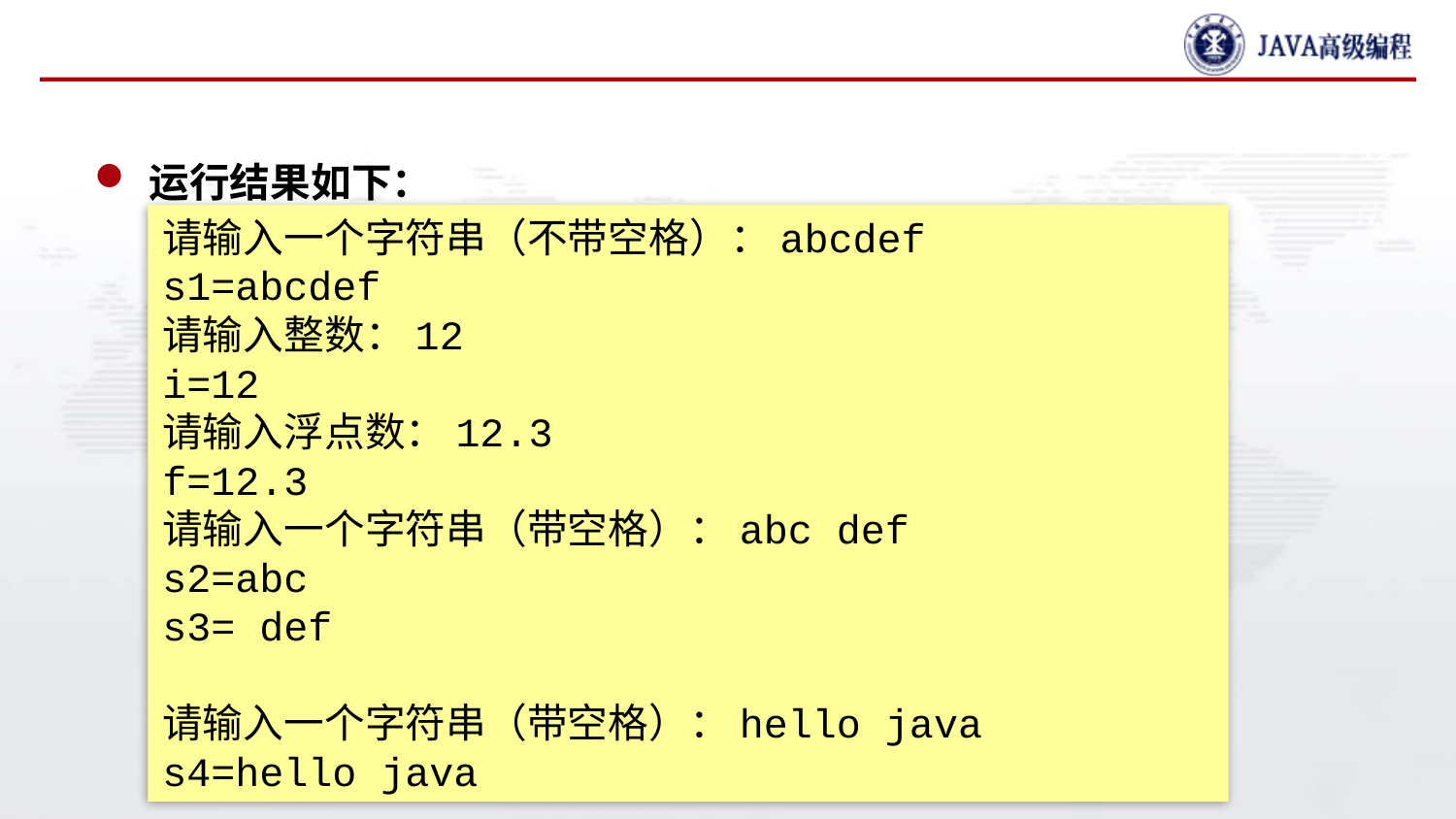

#
运行结果如下：

请输入一个字符串（不带空格）：abcdef
s1=abcdef
请输入整数：12
i=12
请输入浮点数：12.3
f=12.3
请输入一个字符串（带空格）：abc def
s2=abc
s3= def

请输入一个字符串（带空格）：hello java
s4=hello java